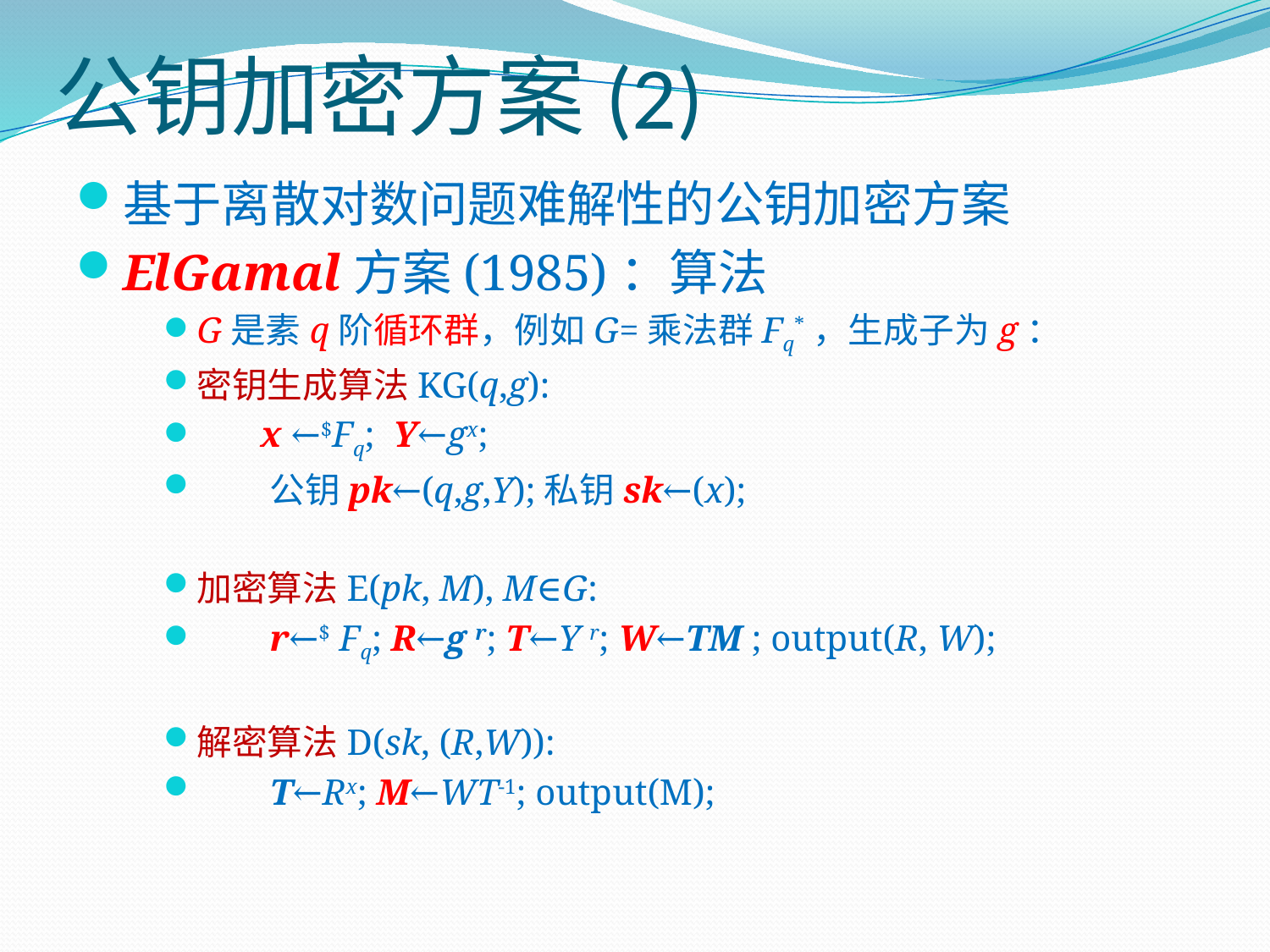

# 公钥加密方案(2)
基于离散对数问题难解性的公钥加密方案
ElGamal方案(1985)：算法
G是素q阶循环群，例如G=乘法群Fq*，生成子为g：
密钥生成算法KG(q,g):
       x ←$Fq;  Y←gx;
        公钥pk←(q,g,Y);私钥sk←(x);

加密算法E(pk, M), M∈G:
        r←$ Fq; R←g r; T←Y r; W←TM ; output(R, W);

解密算法D(sk, (R,W)):
        T←Rx; M←WT-1; output(M);